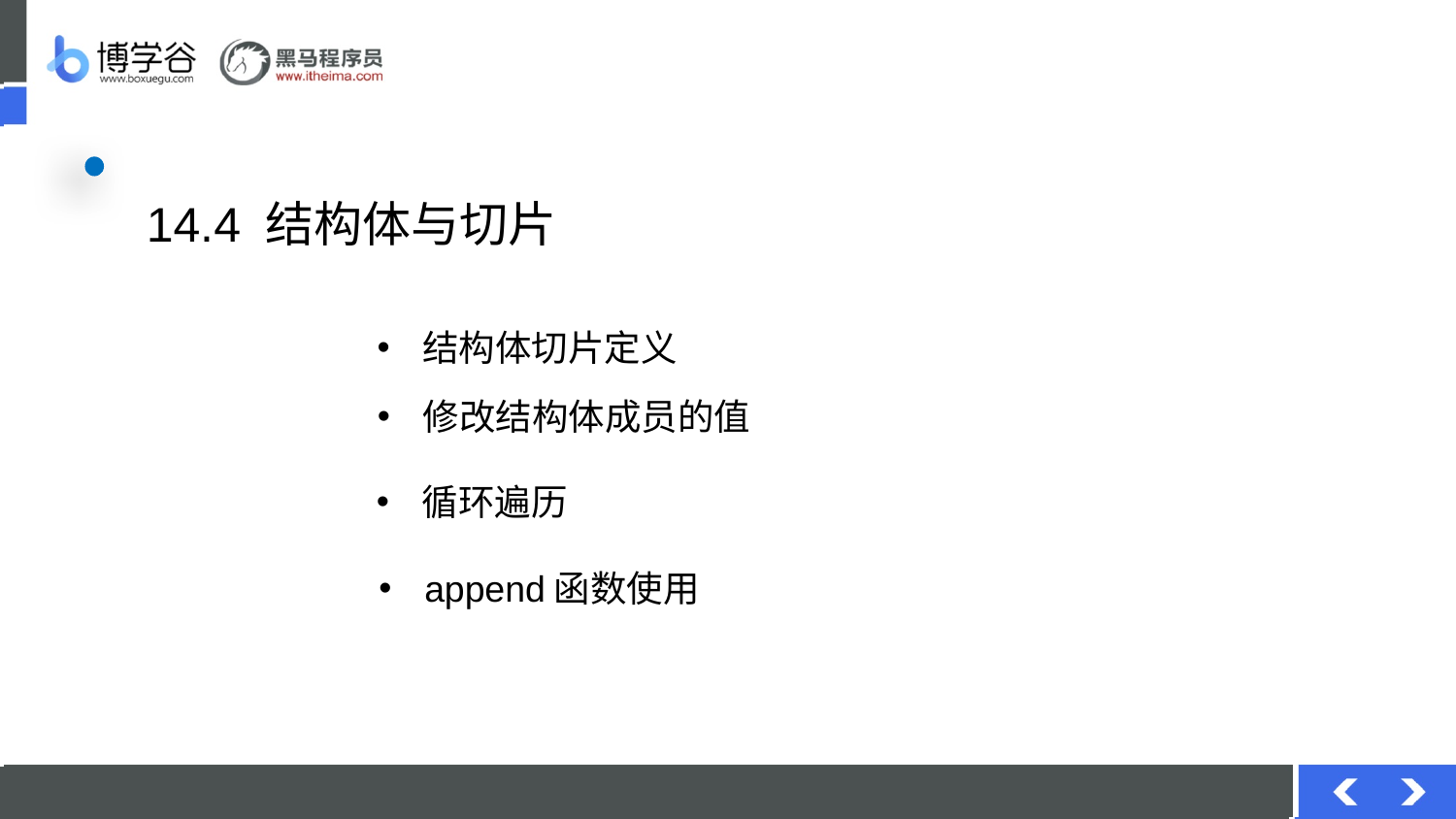

# 14.4 结构体与切片
结构体切片定义
修改结构体成员的值
循环遍历
append函数使用